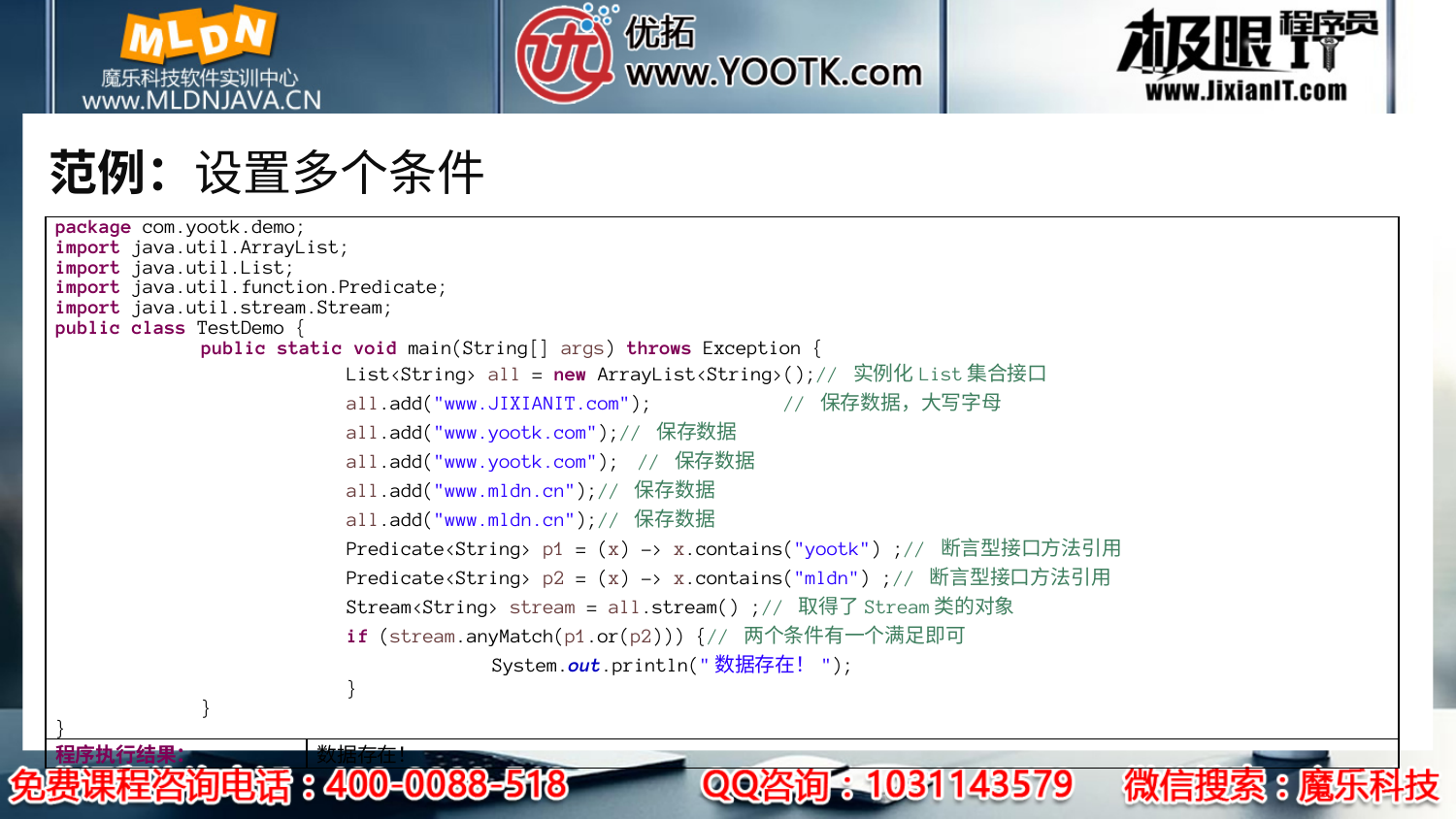

# 范例：设置多个条件
| package com.yootk.demo; import java.util.ArrayList; import java.util.List; import java.util.function.Predicate; import java.util.stream.Stream; public class TestDemo { public static void main(String[] args) throws Exception { List<String> all = new ArrayList<String>();// 实例化List集合接口 all.add("www.JIXIANIT.com"); // 保存数据，大写字母 all.add("www.yootk.com");// 保存数据 all.add("www.yootk.com"); // 保存数据 all.add("www.mldn.cn");// 保存数据 all.add("www.mldn.cn");// 保存数据 Predicate<String> p1 = (x) -> x.contains("yootk") ;// 断言型接口方法引用 Predicate<String> p2 = (x) -> x.contains("mldn") ;// 断言型接口方法引用 Stream<String> stream = all.stream() ;// 取得了Stream类的对象 if (stream.anyMatch(p1.or(p2))) {// 两个条件有一个满足即可 System.out.println("数据存在！"); } } } |  |
| --- | --- |
| 程序执行结果： | 数据存在！ |